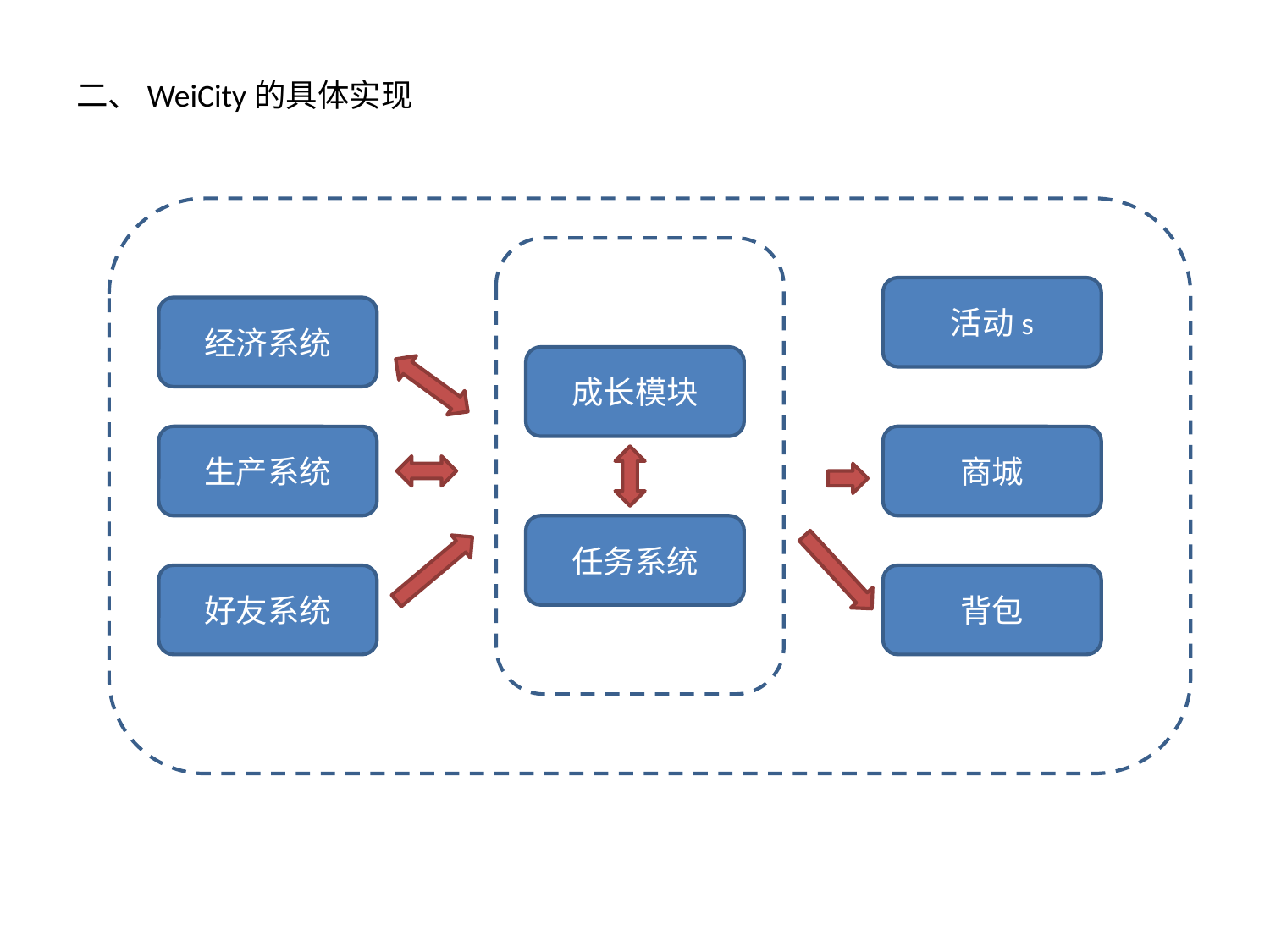

二、WeiCity的具体实现

活动s
经济系统

成长模块
生产系统
商城

任务系统

好友系统
背包